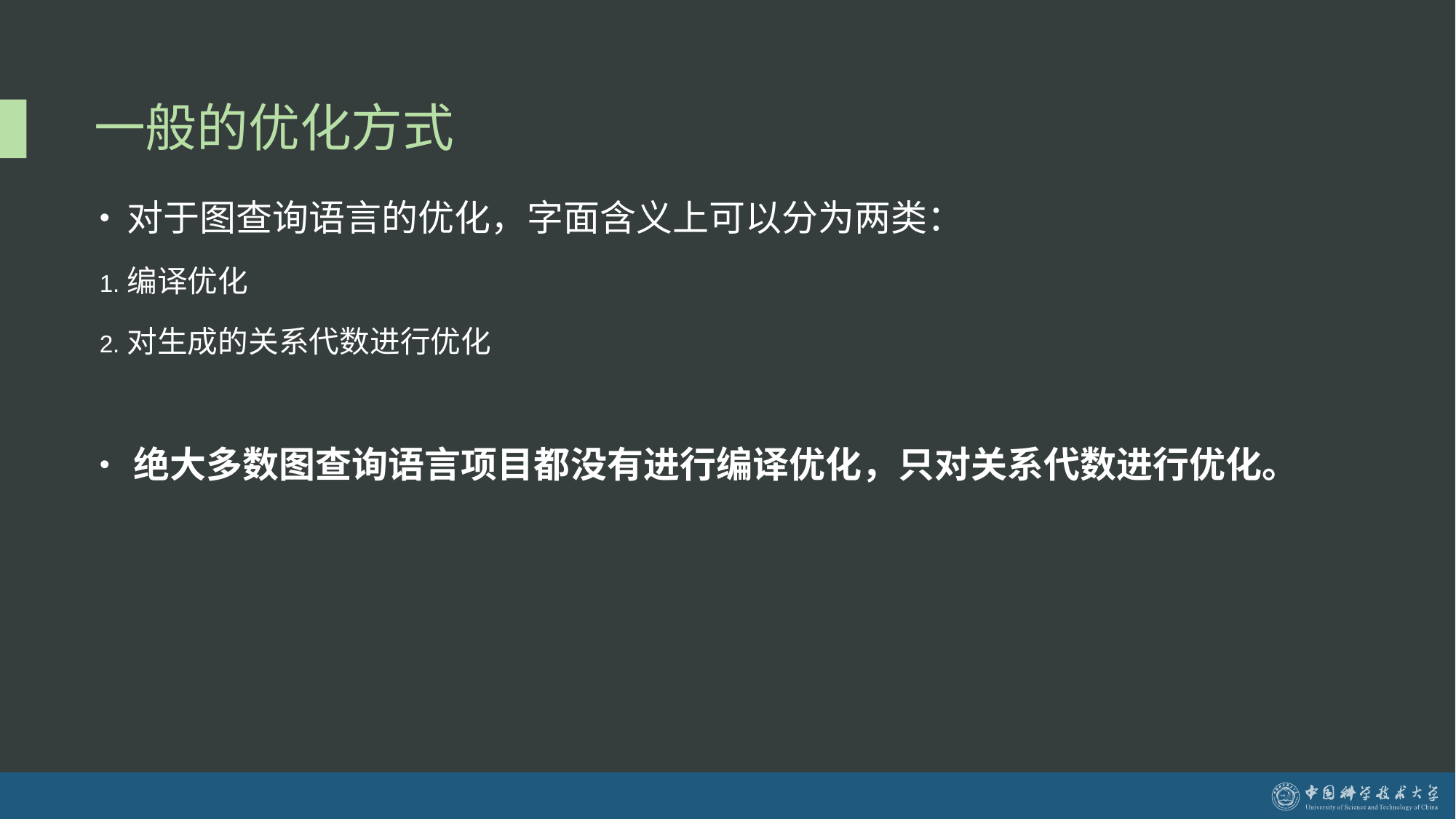

一般的优化方式
对于图查询语言的优化，字面含义上可以分为两类：
编译优化
对生成的关系代数进行优化

绝大多数图查询语言项目都没有进行编译优化，只对关系代数进行优化。